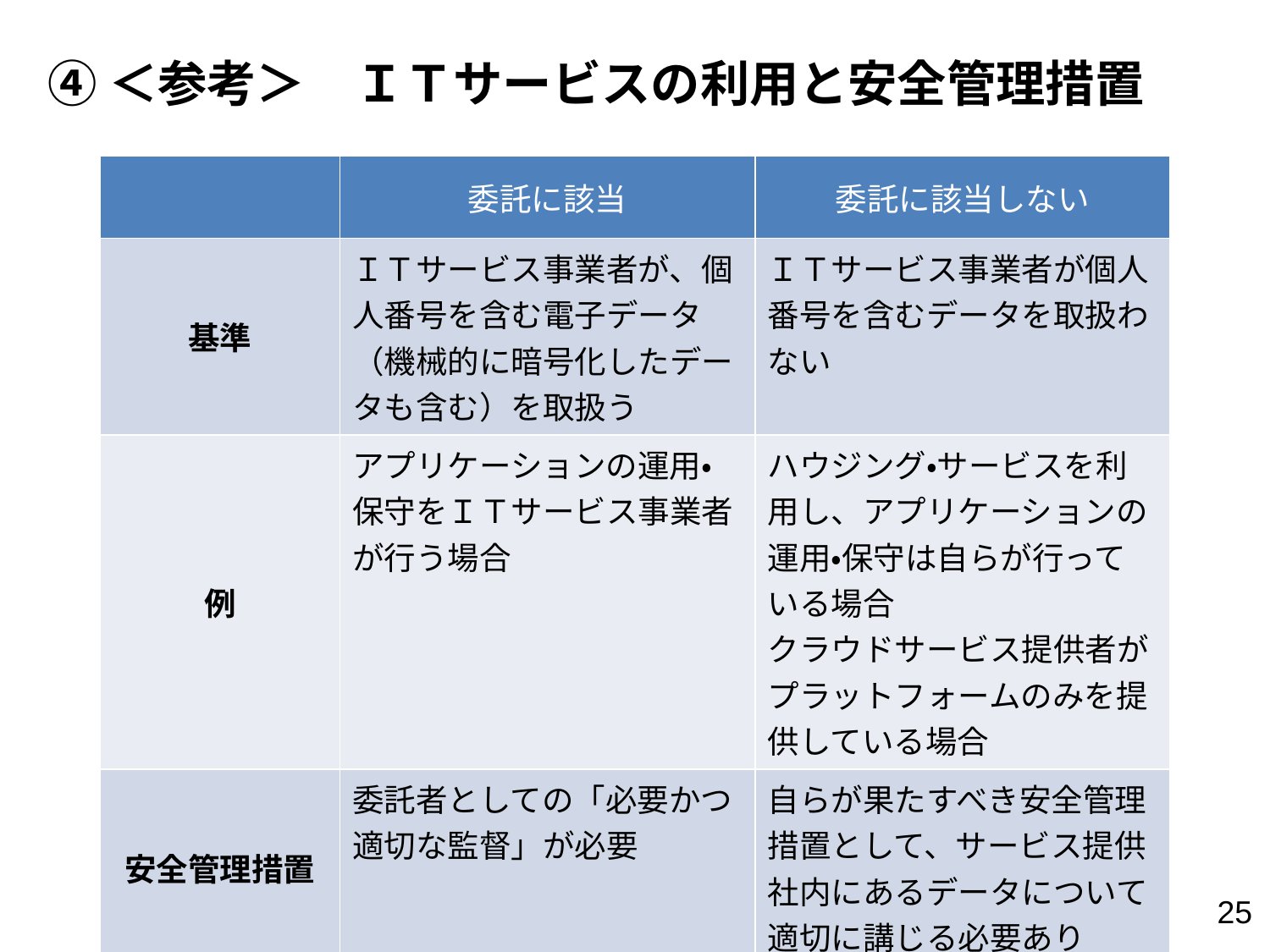

④＜参考＞　ＩＴサービスの利用と安全管理措置
|  | 委託に該当 | 委託に該当しない |
| --- | --- | --- |
| 基準 | ＩＴサービス事業者が、個人番号を含む電子データ（機械的に暗号化したデータも含む）を取扱う | ＩＴサービス事業者が個人番号を含むデータを取扱わない |
| 例 | アプリケーションの運用・保守をＩＴサービス事業者が行う場合 | ハウジング・サービスを利用し、アプリケーションの運用・保守は自らが行っている場合 クラウドサービス提供者がプラットフォームのみを提供している場合 |
| 安全管理措置 | 委託者としての「必要かつ適切な監督」が必要 | 自らが果たすべき安全管理措置として、サービス提供社内にあるデータについて適切に講じる必要あり |
25